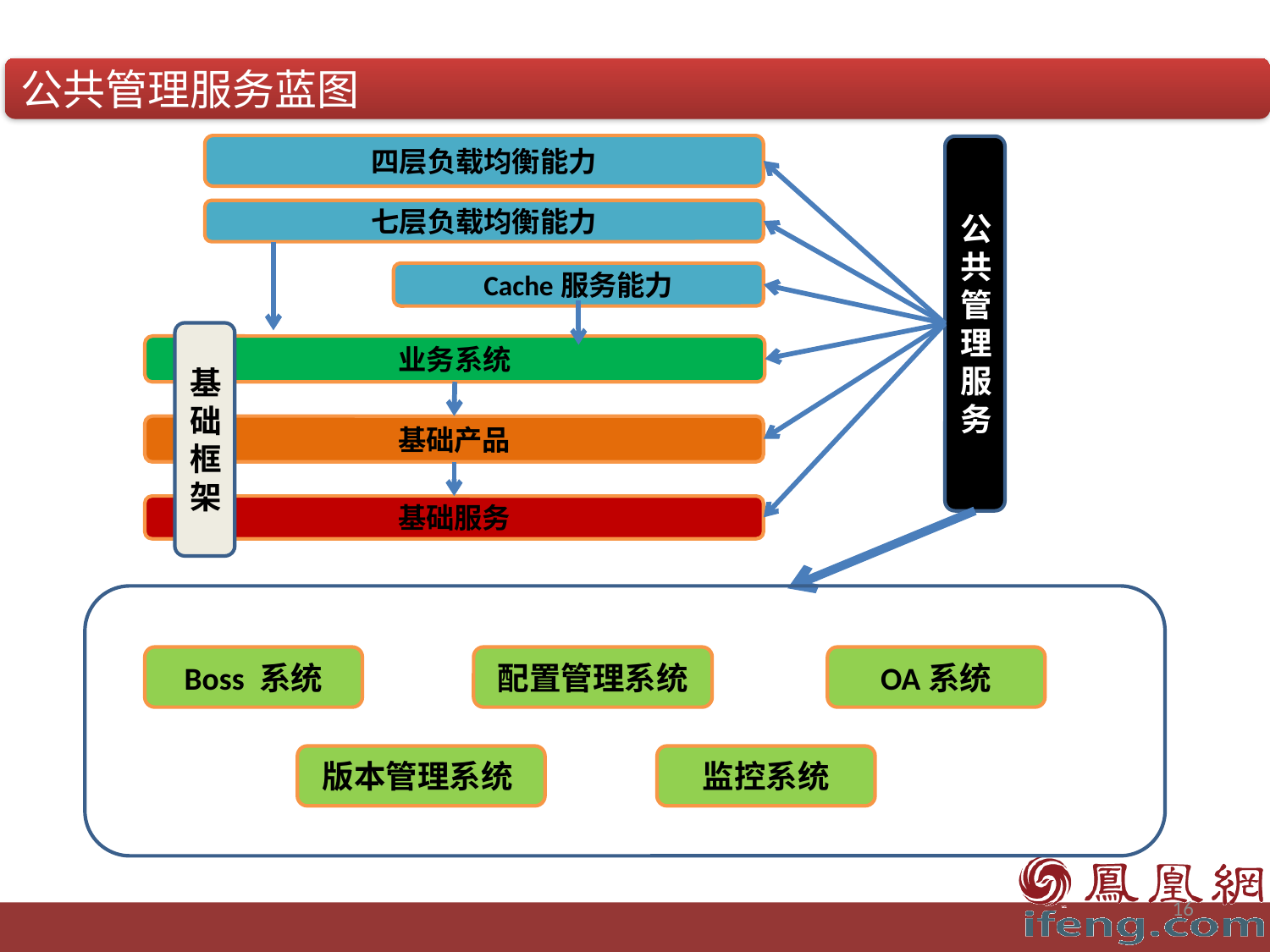

公共管理服务蓝图
四层负载均衡能力
公共管理服务
七层负载均衡能力
Cache服务能力
基础框架
业务系统
基础产品
基础服务

Boss 系统
配置管理系统
OA系统
版本管理系统
监控系统
16